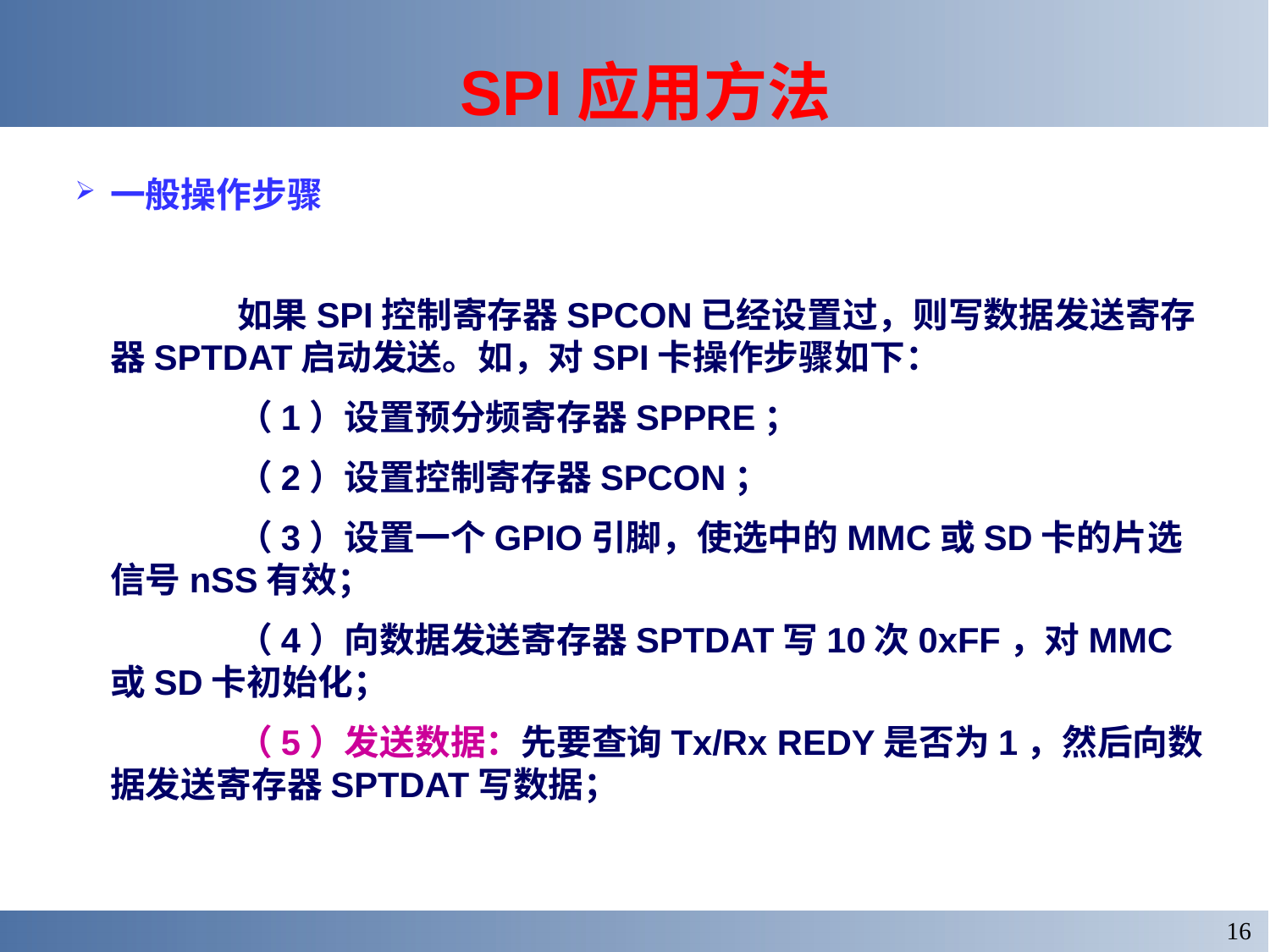

SPI应用方法

一般操作步骤

		如果SPI控制寄存器SPCON已经设置过，则写数据发送寄存器SPTDAT启动发送。如，对SPI卡操作步骤如下：
		（1）设置预分频寄存器SPPRE；
		（2）设置控制寄存器SPCON；
		（3）设置一个GPIO引脚，使选中的MMC或SD卡的片选信号nSS有效；
		（4）向数据发送寄存器SPTDAT写10次0xFF，对MMC或SD卡初始化；
		（5）发送数据：先要查询Tx/Rx REDY是否为1，然后向数据发送寄存器SPTDAT写数据；